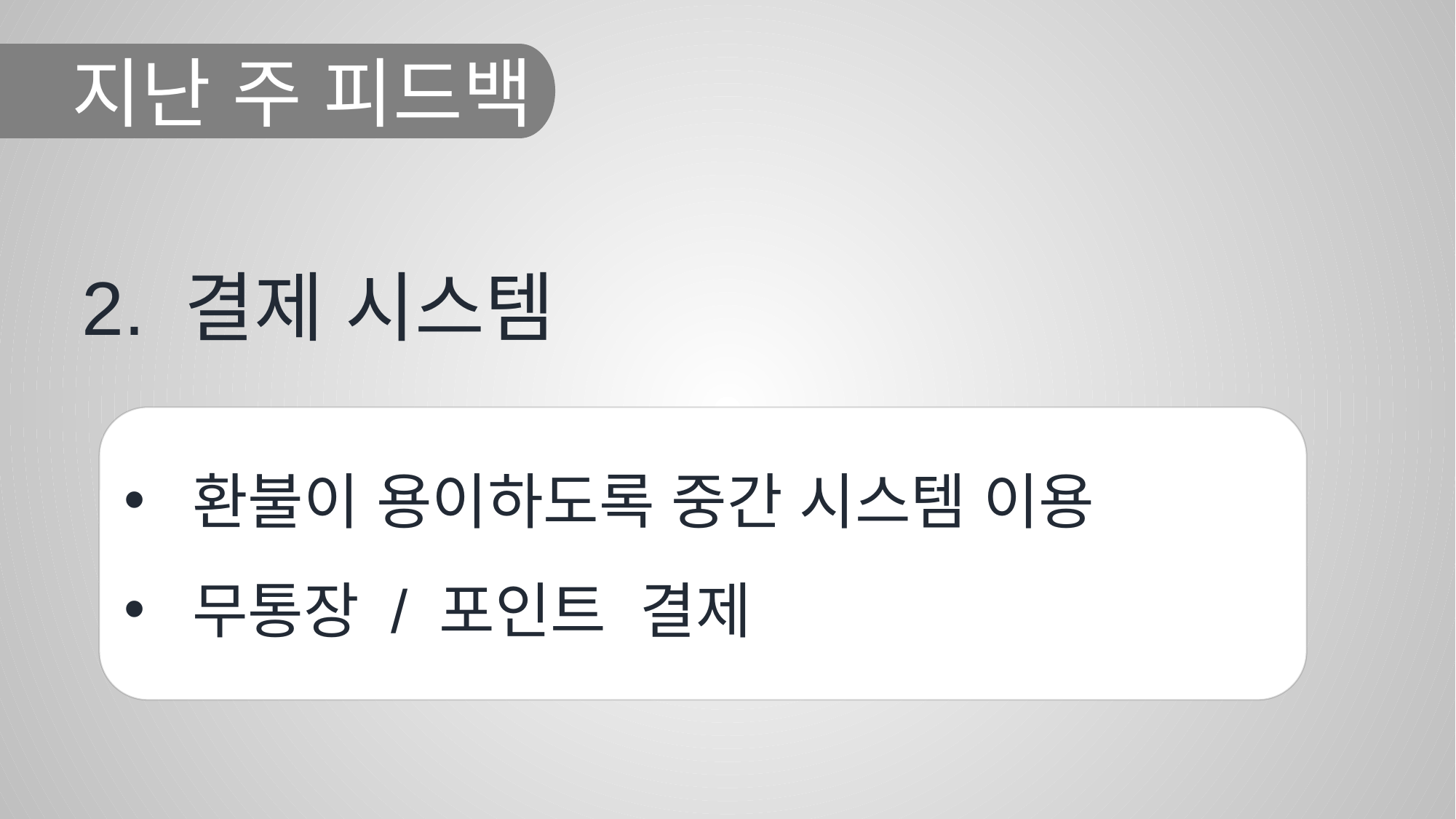

지난 주 피드백
2. 결제 시스템
환불이 용이하도록 중간 시스템 이용
무통장 / 포인트  결제